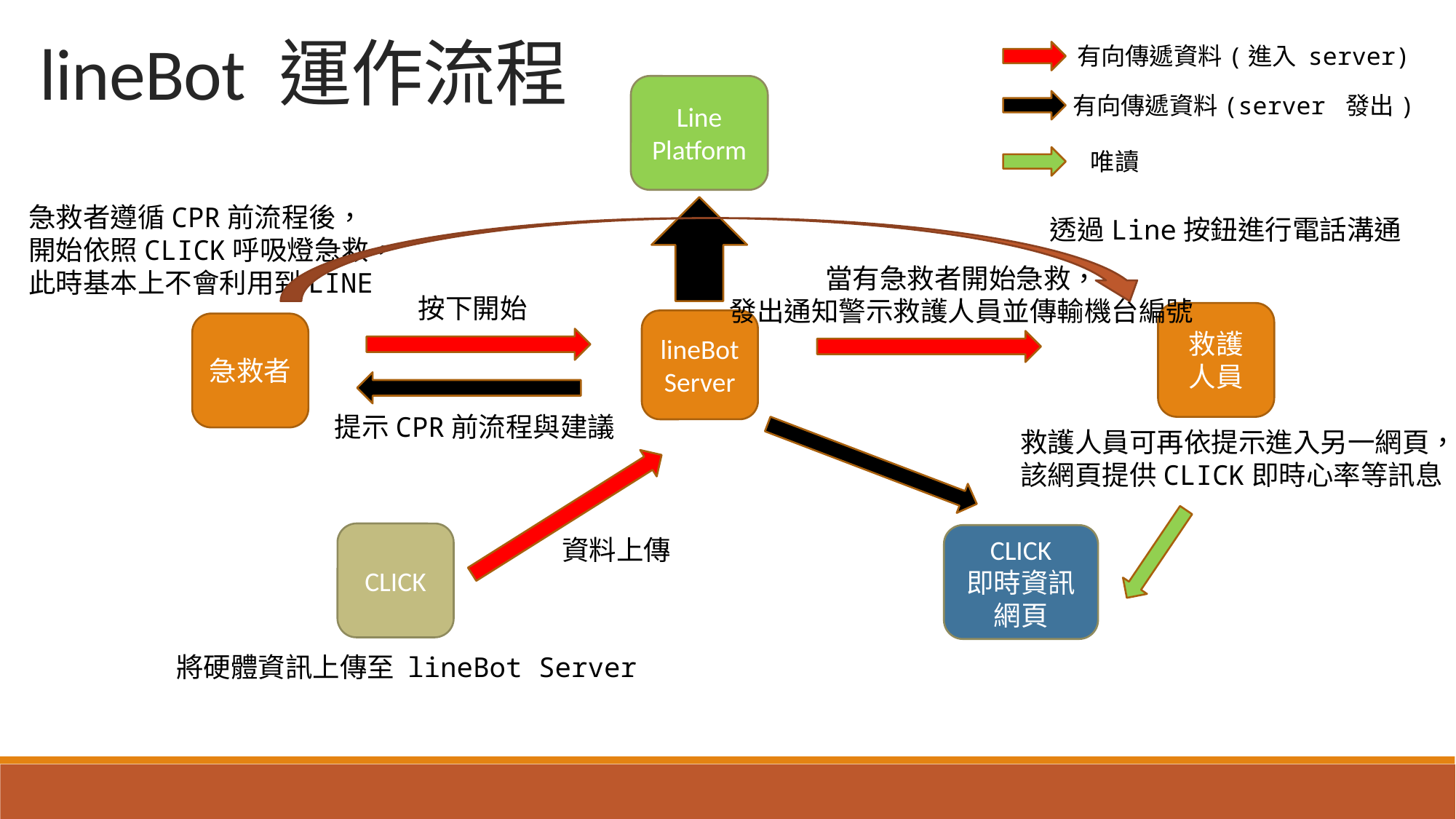

# lineBot 運作流程
有向傳遞資料(進入 server)

Line Platform
有向傳遞資料(server 發出)

唯讀

急救者遵循CPR前流程後，
開始依照CLICK呼吸燈急救，
此時基本上不會利用到LINE

透過Line按鈕進行電話溝通

當有急救者開始急救，
發出通知警示救護人員並傳輸機台編號
按下開始
救護
人員
lineBot Server
急救者

提示CPR前流程與建議
救護人員可再依提示進入另一網頁，
該網頁提供CLICK即時心率等訊息

CLICK
CLICK
即時資訊網頁
資料上傳

將硬體資訊上傳至 lineBot Server